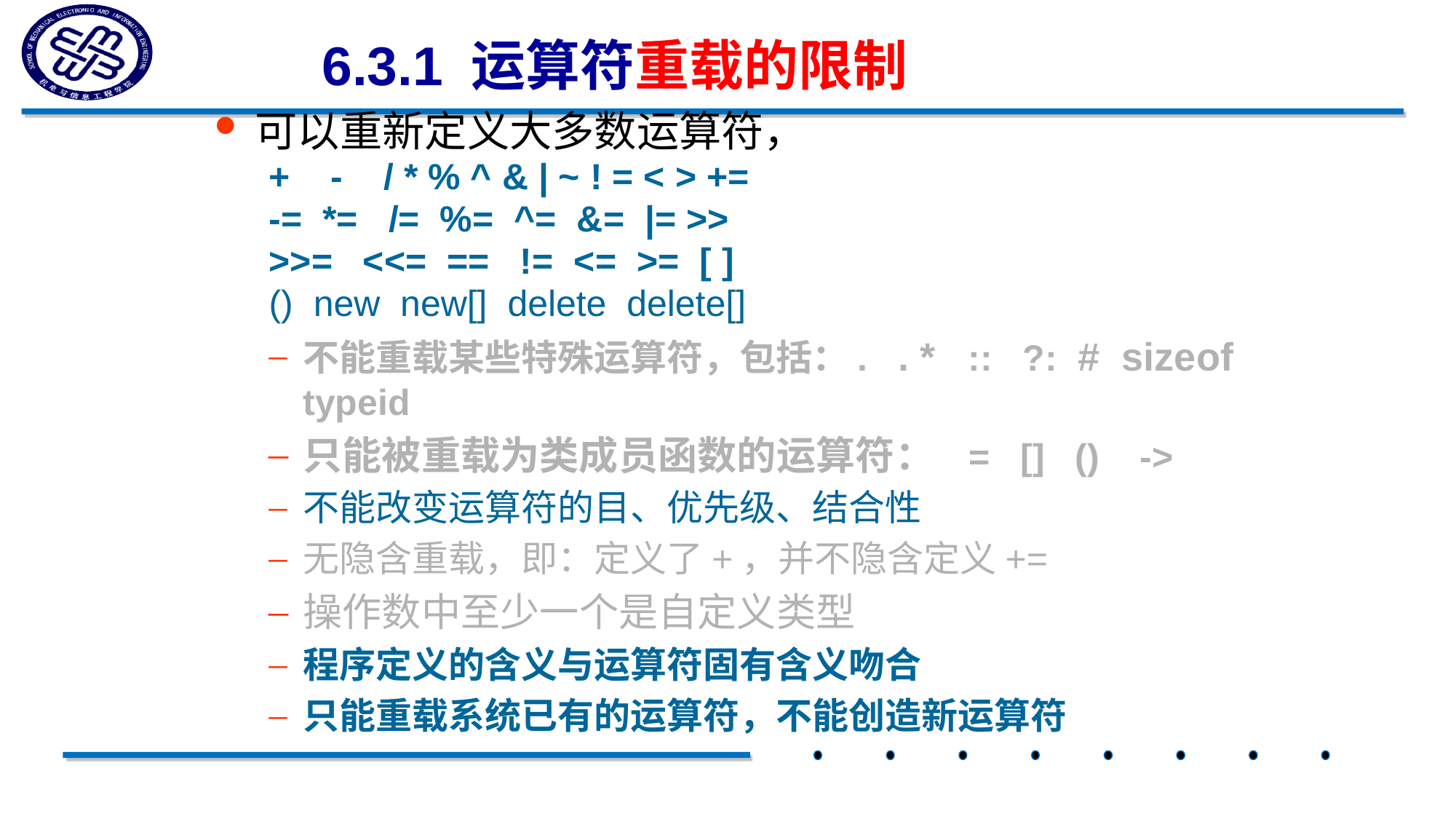

# 6.3.1 运算符重载的限制
可以重新定义大多数运算符，
+    -    / * % ^ & | ~ ! = < > +=
-=  *=   /=  %=  ^=  &=  |= >>
>>=   <<=  ==   !=  <=  >=  [ ]
()  new  new[]  delete  delete[]
不能重载某些特殊运算符，包括：.   . *   ::   ?:  #  sizeof   typeid
只能被重载为类成员函数的运算符：   =   []   ()    ->
不能改变运算符的目、优先级、结合性
无隐含重载，即：定义了+，并不隐含定义+=
操作数中至少一个是自定义类型
程序定义的含义与运算符固有含义吻合
只能重载系统已有的运算符，不能创造新运算符